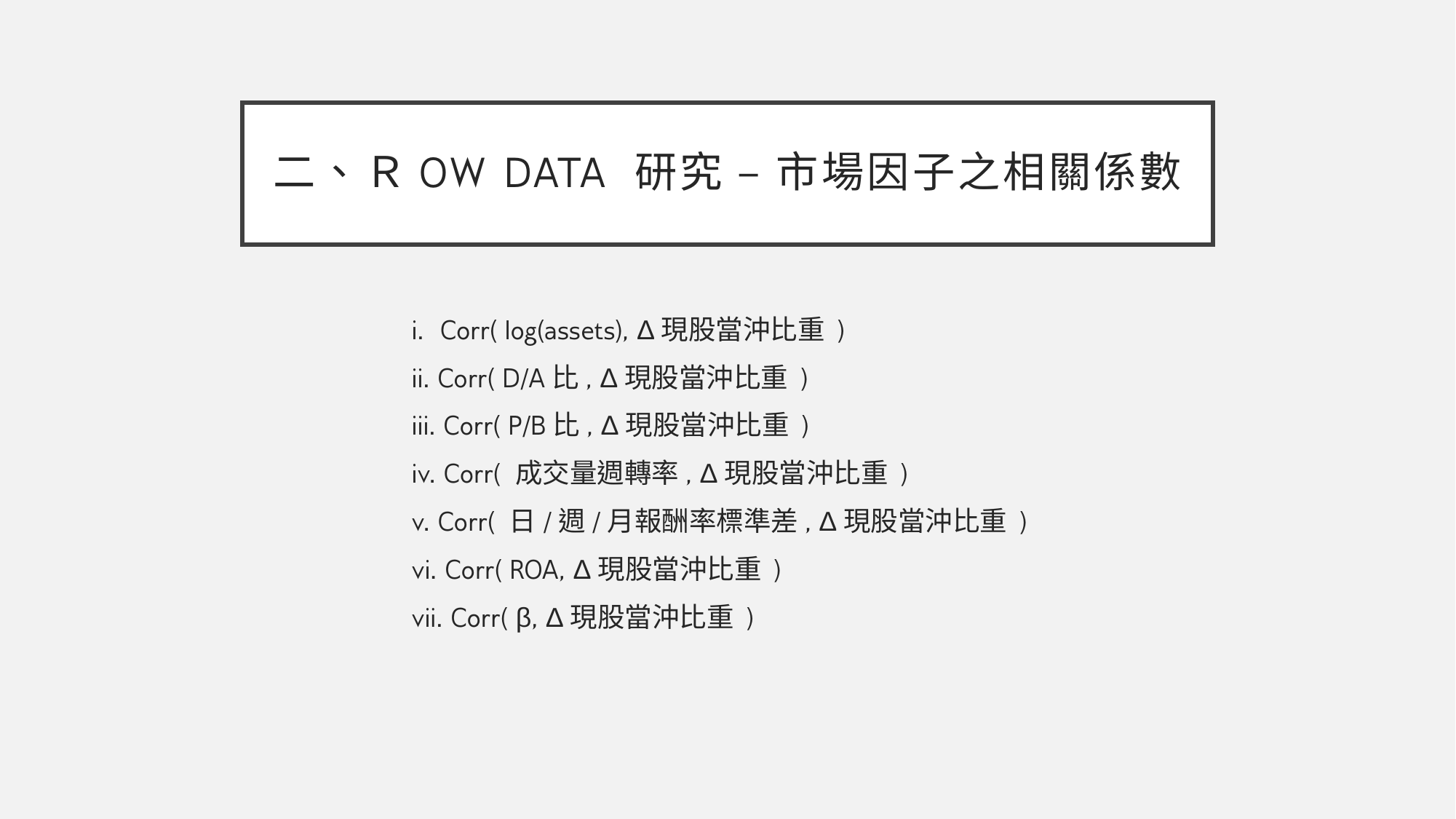

# 二、Ｒow Data 研究 – 市場因子之相關係數
i.  Corr( log(assets), Δ現股當沖比重 )
ii. Corr( D/A比, Δ現股當沖比重 )
iii. Corr( P/B比, Δ現股當沖比重 )
iv. Corr( 成交量週轉率, Δ現股當沖比重 )
v. Corr( 日/週/月報酬率標準差, Δ現股當沖比重 )
vi. Corr( ROA, Δ現股當沖比重 )
vii. Corr( β, Δ現股當沖比重 )